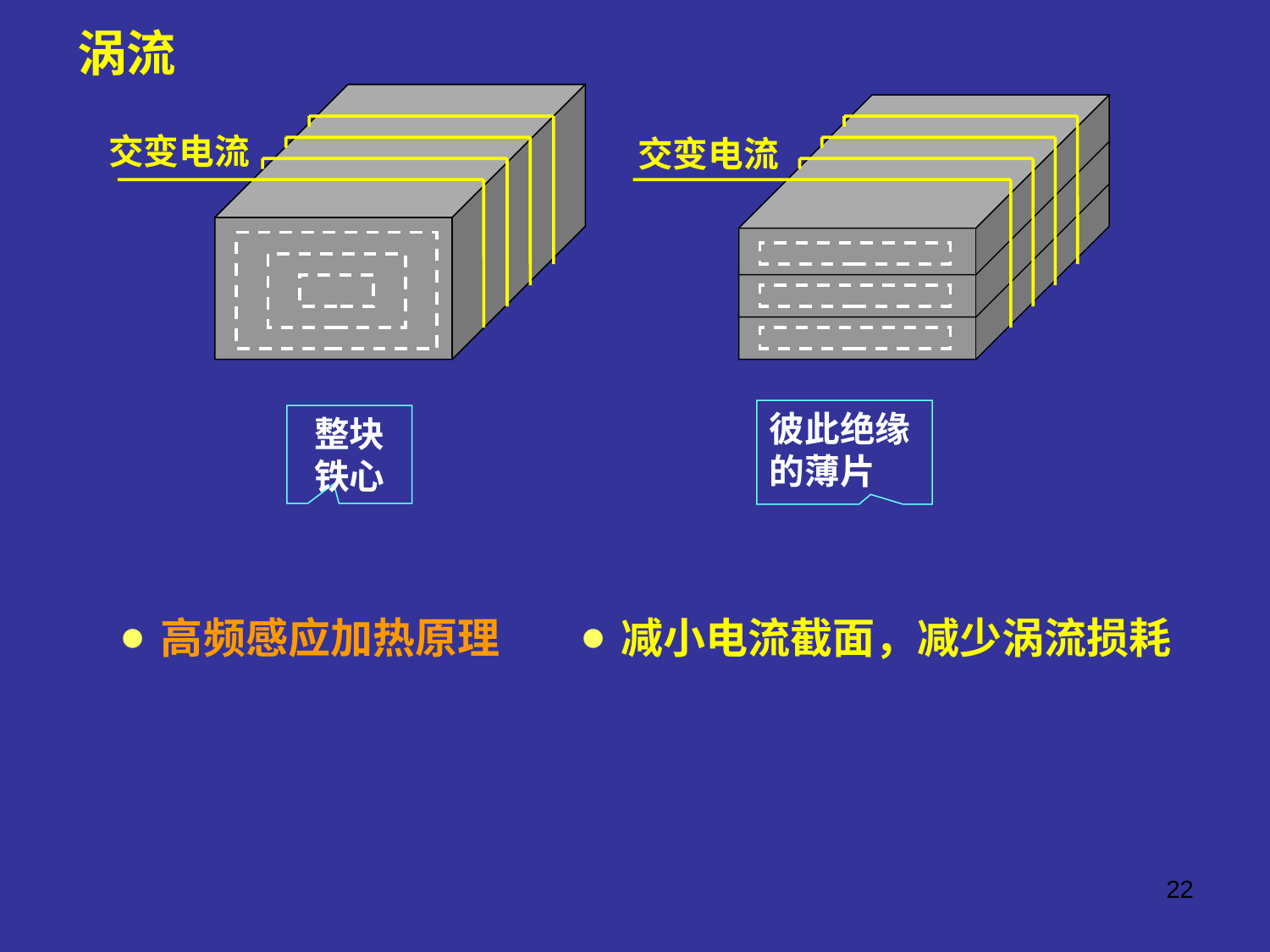

涡流

交变电流
交变电流

彼此绝缘的薄片
整块
铁心
•
•
高频感应加热原理
减小电流截面，减少涡流损耗
22